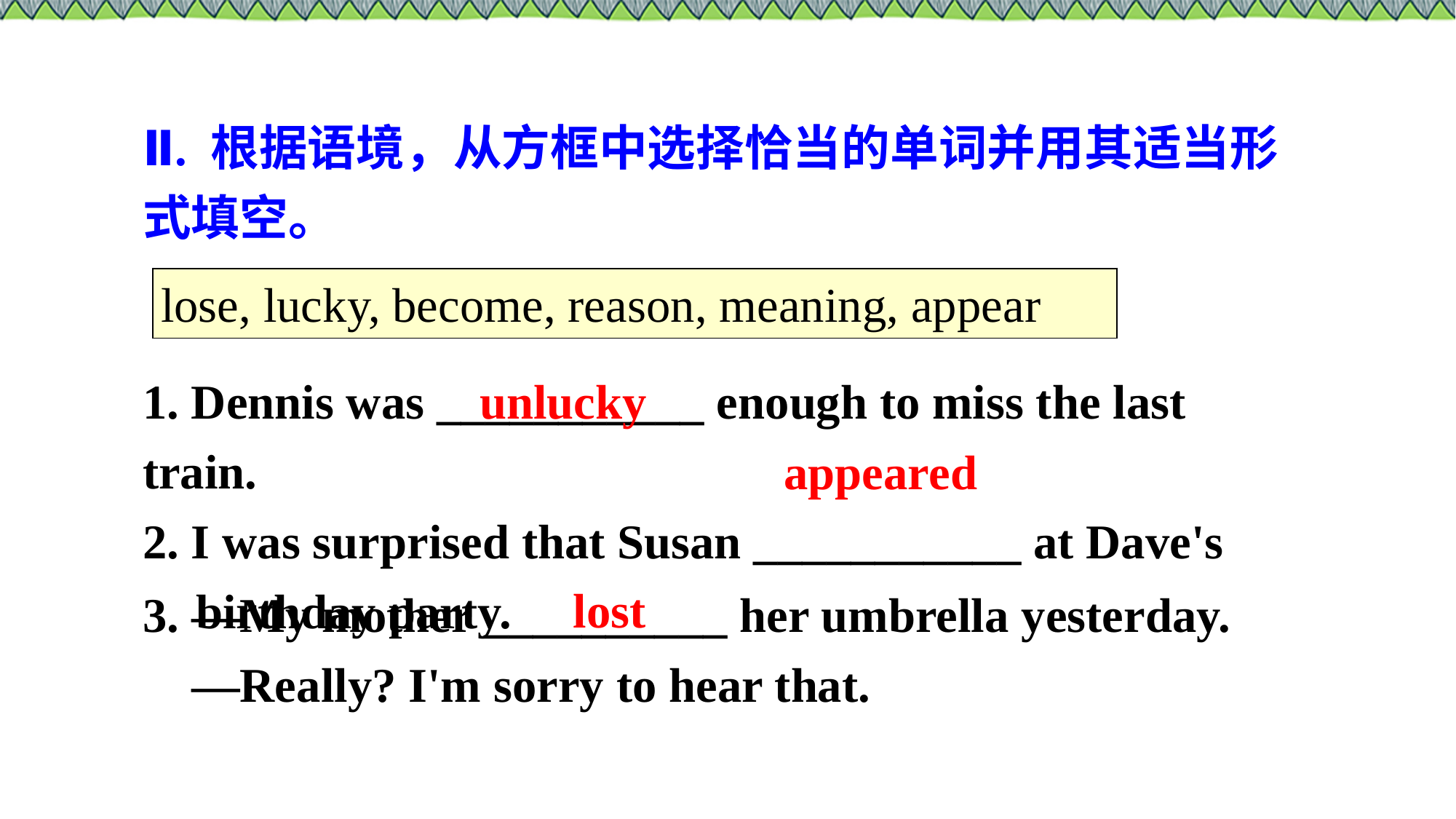

Ⅱ. 根据语境，从方框中选择恰当的单词并用其适当形式填空。
| lose, lucky, become, reason, meaning, appear |
| --- |
unlucky
1. Dennis was ___________ enough to miss the last train.
2. I was surprised that Susan ___________ at Dave's birthday party.
appeared
lost
3. —My mother __________ her umbrella yesterday.
    —Really? I'm sorry to hear that.